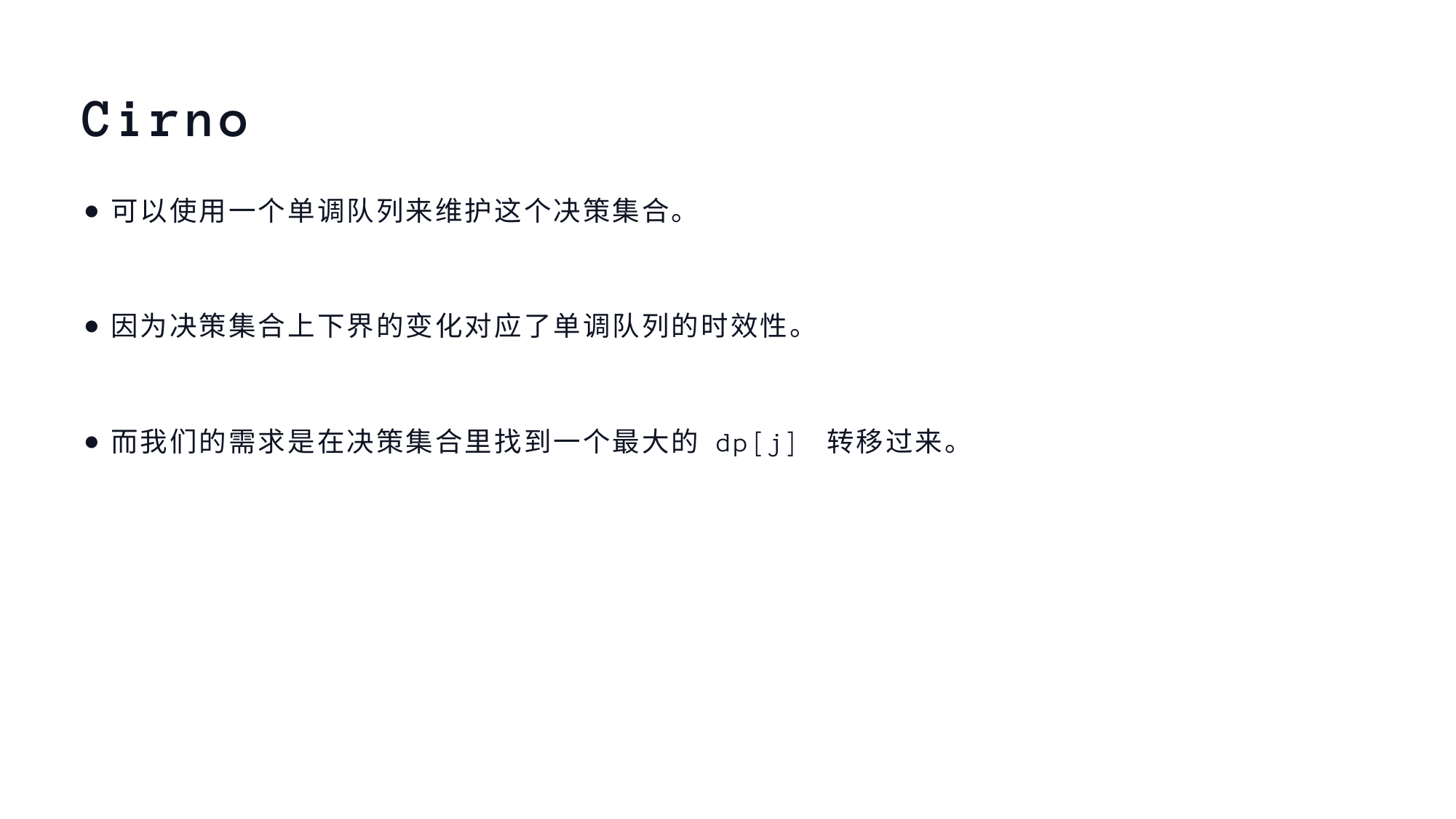

# Cirno
可以使用一个单调队列来维护这个决策集合。

因为决策集合上下界的变化对应了单调队列的时效性。

而我们的需求是在决策集合里找到一个最大的 dp[j] 转移过来。